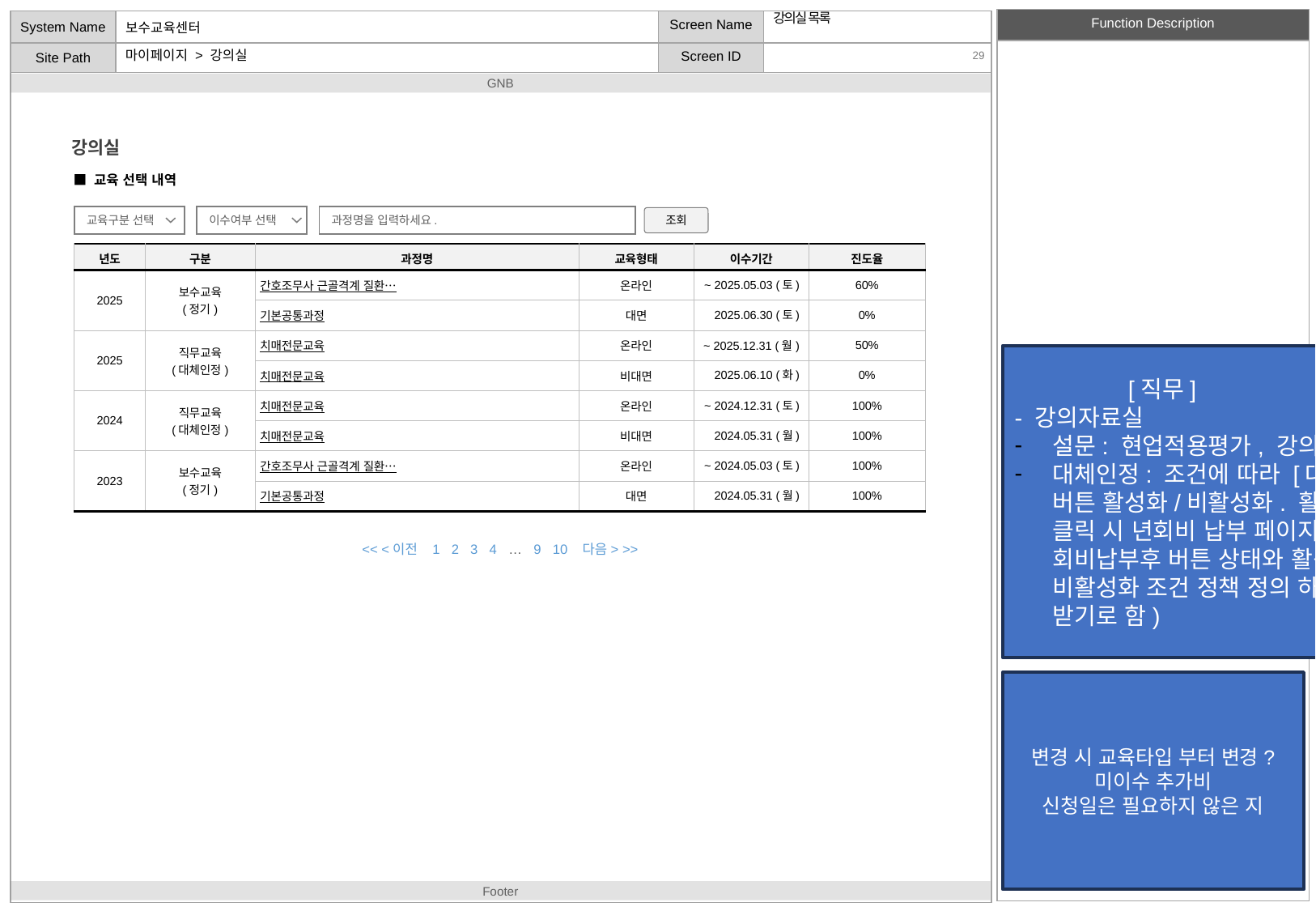

강의실 목록

# 마이페이지 > 강의실
강의실
■ 교육 선택 내역
교육구분 선택

이수여부 선택

과정명을 입력하세요.
조회
| 년도 | 구분 | 과정명 | 교육형태 | 이수기간 | 진도율 |
| --- | --- | --- | --- | --- | --- |
| 2025 | 보수교육 (정기) | 간호조무사 근골격계 질환… | 온라인 | ~ 2025.05.03 (토) | 60% |
|  |  | 기본공통과정 | 대면 | 2025.06.30 (토) | 0% |
| 2025 | 직무교육 (대체인정) | 치매전문교육 | 온라인 | ~ 2025.12.31 (월) | 50% |
|  |  | 치매전문교육 | 비대면 | 2025.06.10 (화) | 0% |
| 2024 | 직무교육 (대체인정) | 치매전문교육 | 온라인 | ~ 2024.12.31 (토) | 100% |
|  |  | 치매전문교육 | 비대면 | 2024.05.31 (월) | 100% |
| 2023 | 보수교육 (정기) | 간호조무사 근골격계 질환… | 온라인 | ~ 2024.05.03 (토) | 100% |
|  |  | 기본공통과정 | 대면 | 2024.05.31 (월) | 100% |
                 [직무]
- 강의자료실
설문: 현업적용평가, 강의만족도평가
대체인정: 조건에 따라 [대체인정] 버튼 활성화/비활성화. 활성화 버튼 클릭 시 년회비 납부 페이지 오픈(회비납부후 버튼 상태와 활성화/비활성화 조건 정책 정의 하여 전달 받기로 함)
<< <이전   1   2   3   4   …   9   10   다음> >>
변경 시 교육타입 부터 변경?
미이수 추가비
신청일은 필요하지 않은 지